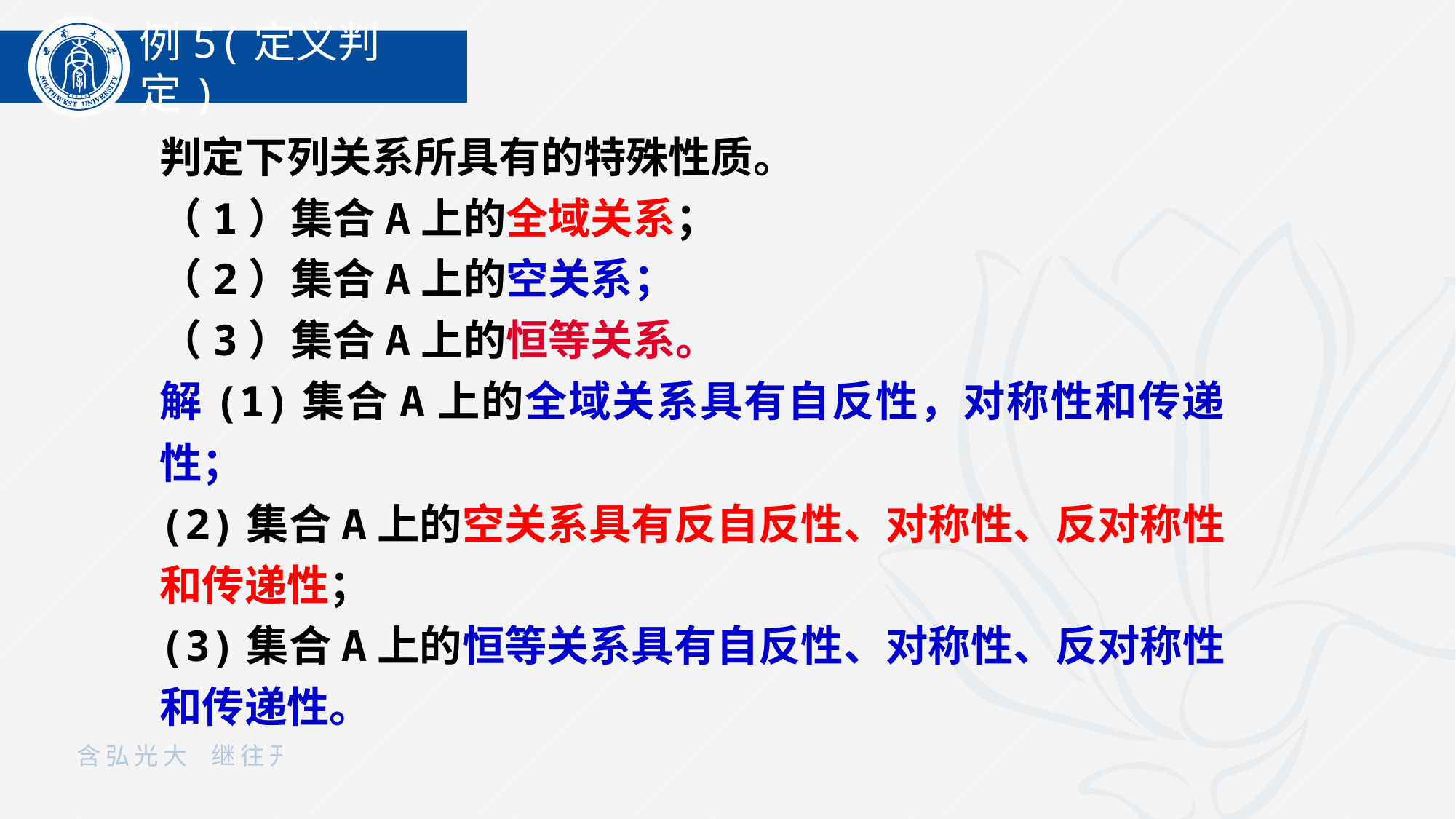

例5(定义判定)
判定下列关系所具有的特殊性质。
（1）集合A上的全域关系；
（2）集合A上的空关系；
（3）集合A上的恒等关系。
解(1)集合A上的全域关系具有自反性，对称性和传递性；
(2)集合A上的空关系具有反自反性、对称性、反对称性和传递性；
(3)集合A上的恒等关系具有自反性、对称性、反对称性和传递性。